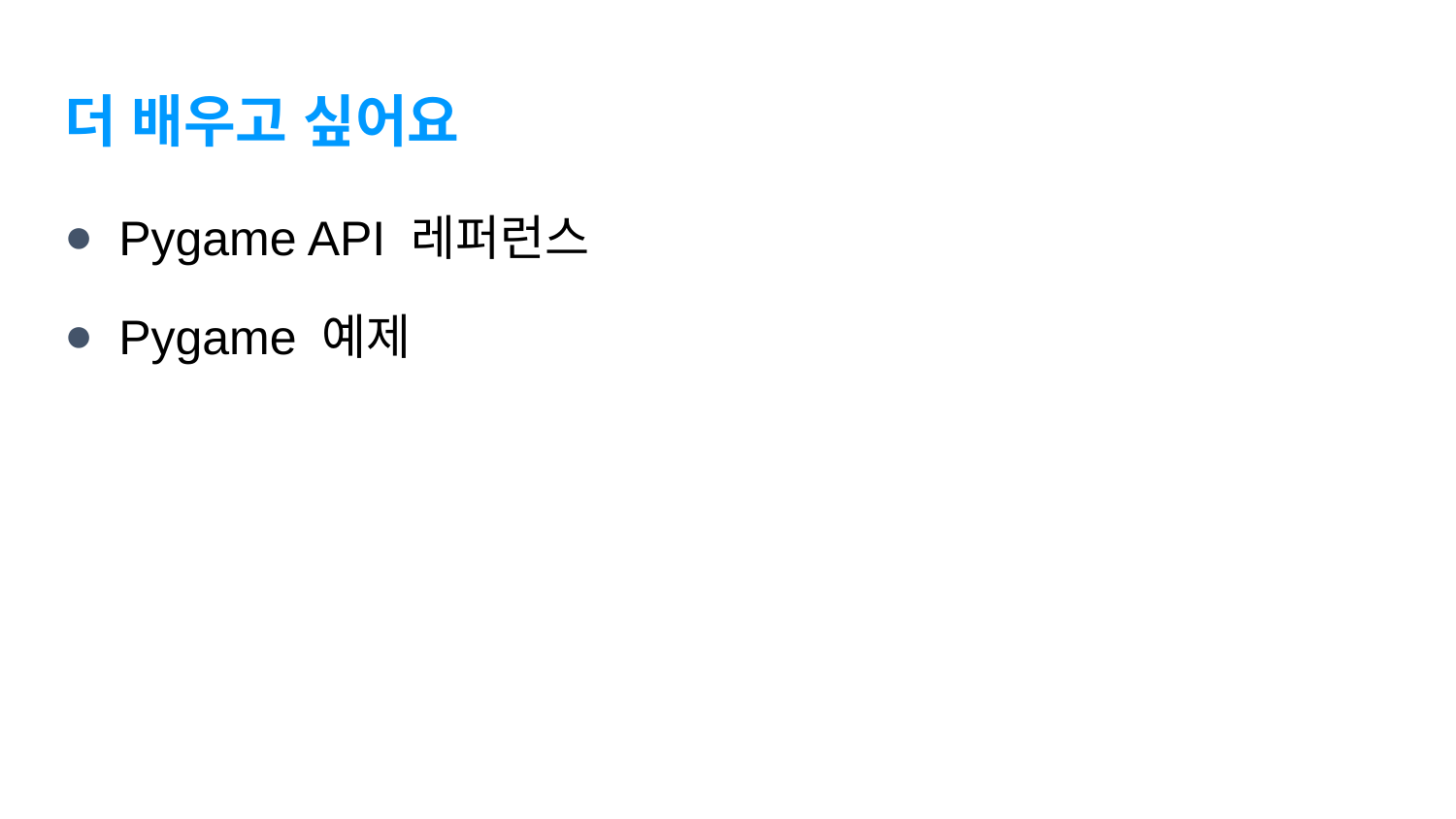

# 더 배우고 싶어요
Pygame API 레퍼런스
Pygame 예제